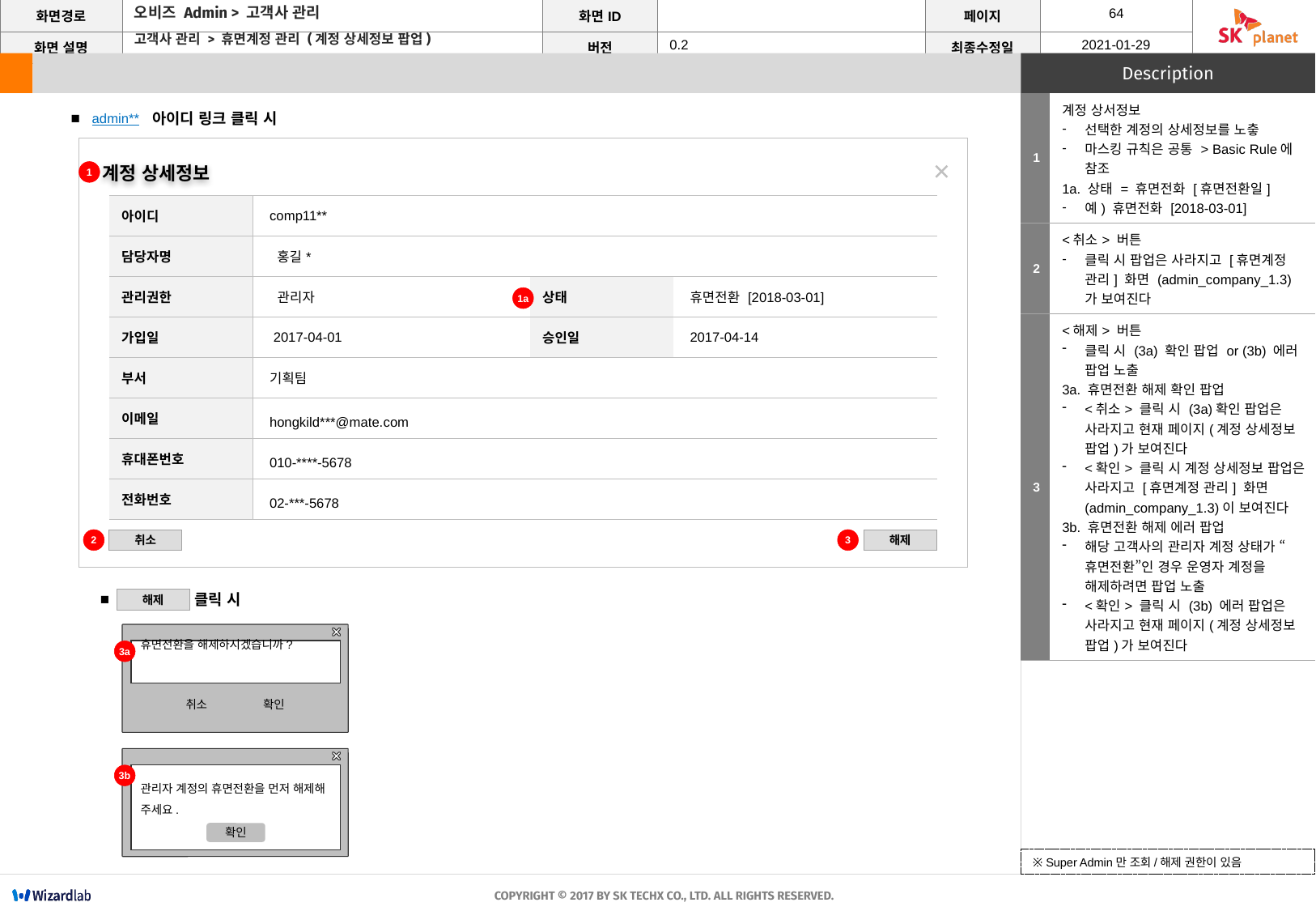

오비즈 Admin > 고객사 관리
고객사 관리 > 휴면계정 관리 (계정 상세정보 팝업)
| 1 | 계정 상서정보 선택한 계정의 상세정보를 노춯 마스킹 규칙은 공통 > Basic Rule에 참조 1a. 상태 = 휴면전화 [휴면전환일] 예) 휴면전화 [2018-03-01] |
| --- | --- |
| 2 | <취소> 버튼 클릭 시 팝업은 사라지고 [휴면계정 관리] 화면 (admin\_company\_1.3)가 보여진다 |
| 3 | <해제> 버튼 클릭 시 (3a) 확인 팝업 or (3b) 에러 팝업 노출 3a. 휴면전환 해제 확인 팝업 <취소> 클릭 시 (3a)확인 팝업은 사라지고 현재 페이지(계정 상세정보 팝업)가 보여진다 <확인> 클릭 시 계정 상세정보 팝업은 사라지고 [휴면계정 관리] 화면 (admin\_company\_1.3)이 보여진다 3b. 휴면전환 해제 에러 팝업 해당 고객사의 관리자 계정 상태가 “휴면전환”인 경우 운영자 계정을 해제하려면 팝업 노출 <확인> 클릭 시 (3b) 에러 팝업은 사라지고 현재 페이지(계정 상세정보 팝업)가 보여진다 |
             아이디 링크 클릭 시
admin**

취소
해제
계정 상세정보
1
| 아이디 | comp11\*\* |  |  |
| --- | --- | --- | --- |
| 담당자명 | 홍길\* |  |  |
| 관리권한 | 관리자 | 상태 | 휴면전환 [2018-03-01] |
| 가입일 | 2017-04-01 | 승인일 | 2017-04-14 |
| 부서 | 기획팀 |  |  |
| 이메일 | hongkild\*\*\*@mate.com |  |  |
| 휴대폰번호 | 010-\*\*\*\*-5678 |  |  |
| 전화번호 | 02-\*\*\*-5678 |  |  |
1a
2
3
                클릭 시
해제

휴면전환을 해제하시겠습니까?
취소
확인
3a

관리자 계정의 휴면전환을 먼저 해제해 주세요.
확인
3b
※ Super Admin만 조회/해제 권한이 있음